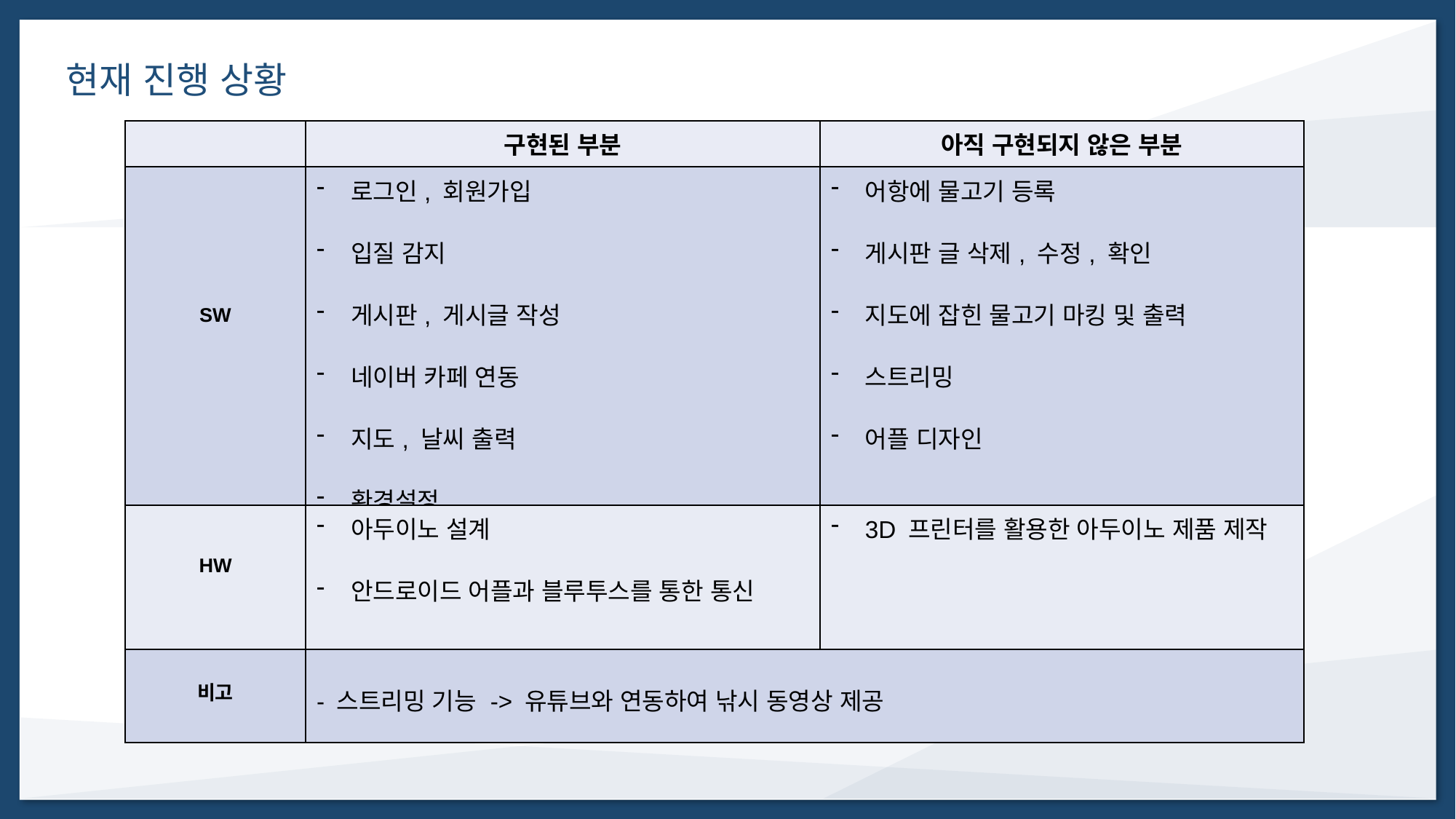

현재 진행 상황

|  | 구현된 부분 | 아직 구현되지 않은 부분 |
| --- | --- | --- |
| SW | 로그인, 회원가입 입질 감지 게시판, 게시글 작성 네이버 카페 연동 지도, 날씨 출력 환경설정 | 어항에 물고기 등록 게시판 글 삭제, 수정, 확인 지도에 잡힌 물고기 마킹 및 출력 스트리밍 어플 디자인 |
| HW | 아두이노 설계 안드로이드 어플과 블루투스를 통한 통신 | 3D 프린터를 활용한 아두이노 제품 제작 |
| 비고 | - 스트리밍 기능 -> 유튜브와 연동하여 낚시 동영상 제공 |  |